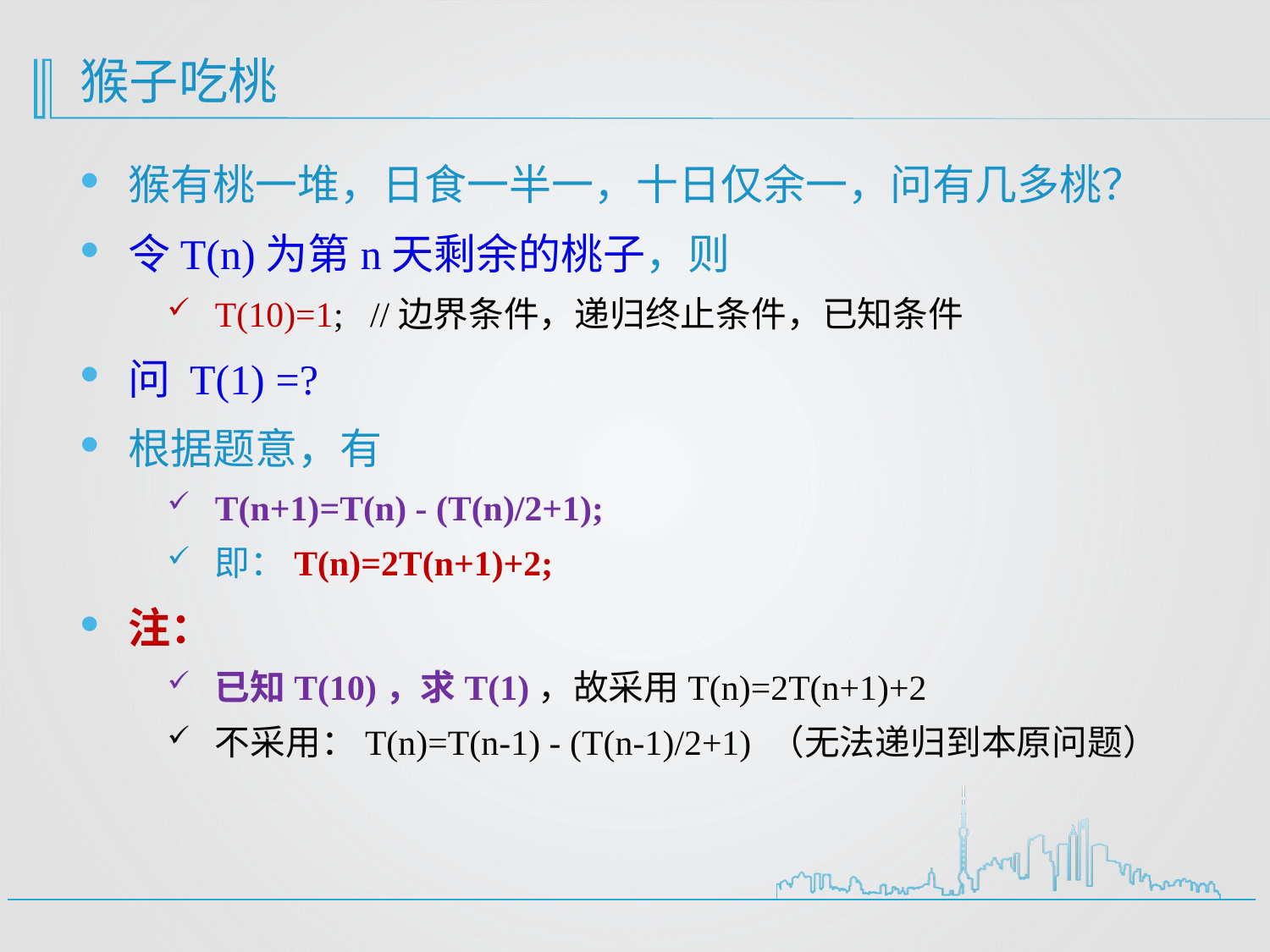

# 猴子吃桃
猴有桃一堆，日食一半一，十日仅余一，问有几多桃？
令T(n)为第n天剩余的桃子，则
T(10)=1;   //边界条件，递归终止条件，已知条件
问 T(1) =?
根据题意，有
T(n+1)=T(n) - (T(n)/2+1);
即：T(n)=2T(n+1)+2;
注：
已知T(10)，求T(1)，故采用T(n)=2T(n+1)+2
不采用：T(n)=T(n-1) - (T(n-1)/2+1) （无法递归到本原问题）